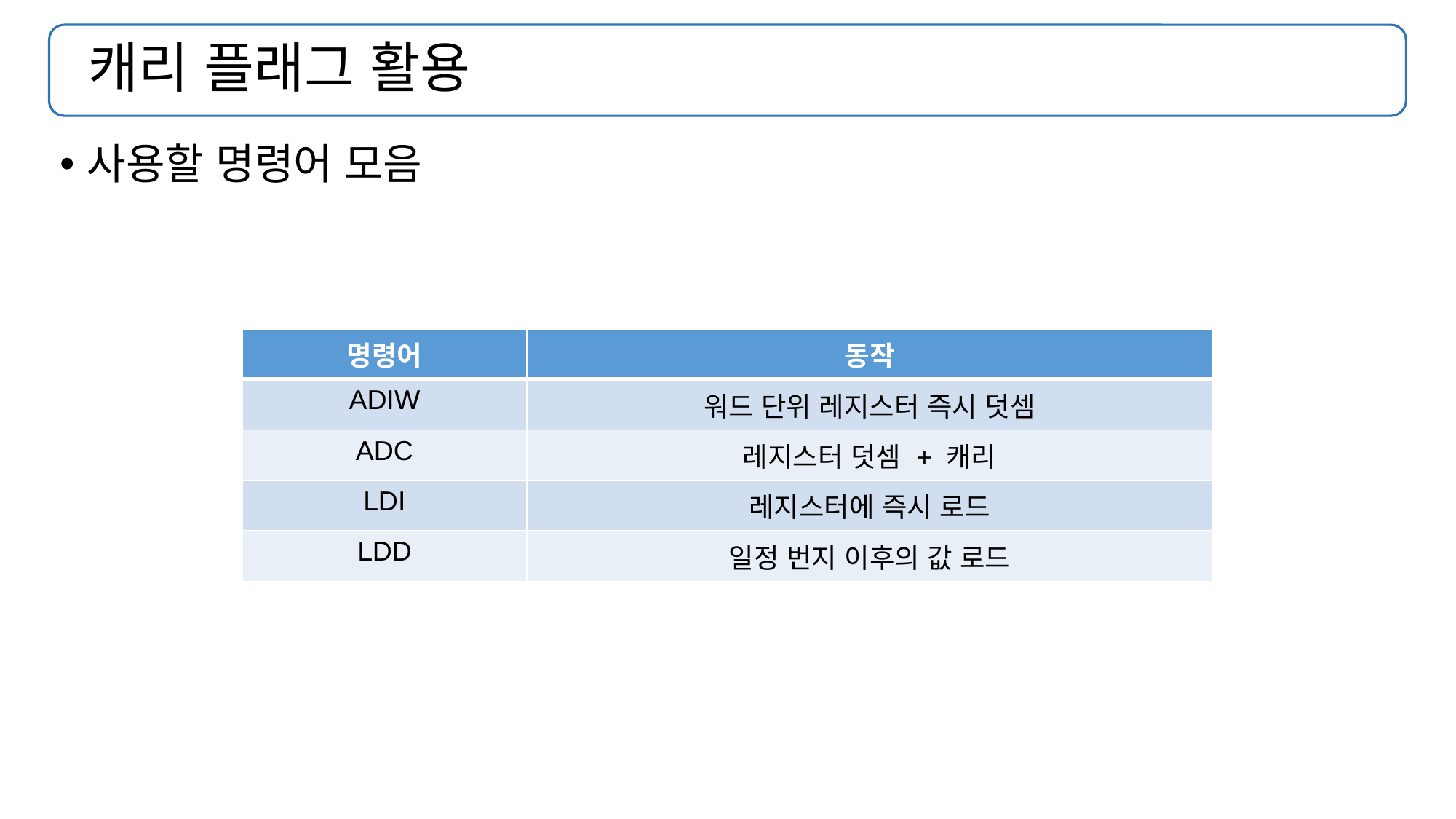

# 캐리 플래그 활용
사용할 명령어 모음

| 명령어 | 동작 |
| --- | --- |
| ADIW | 워드 단위 레지스터 즉시 덧셈 |
| ADC | 레지스터 덧셈 + 캐리 |
| LDI | 레지스터에 즉시 로드 |
| LDD | 일정 번지 이후의 값 로드 |